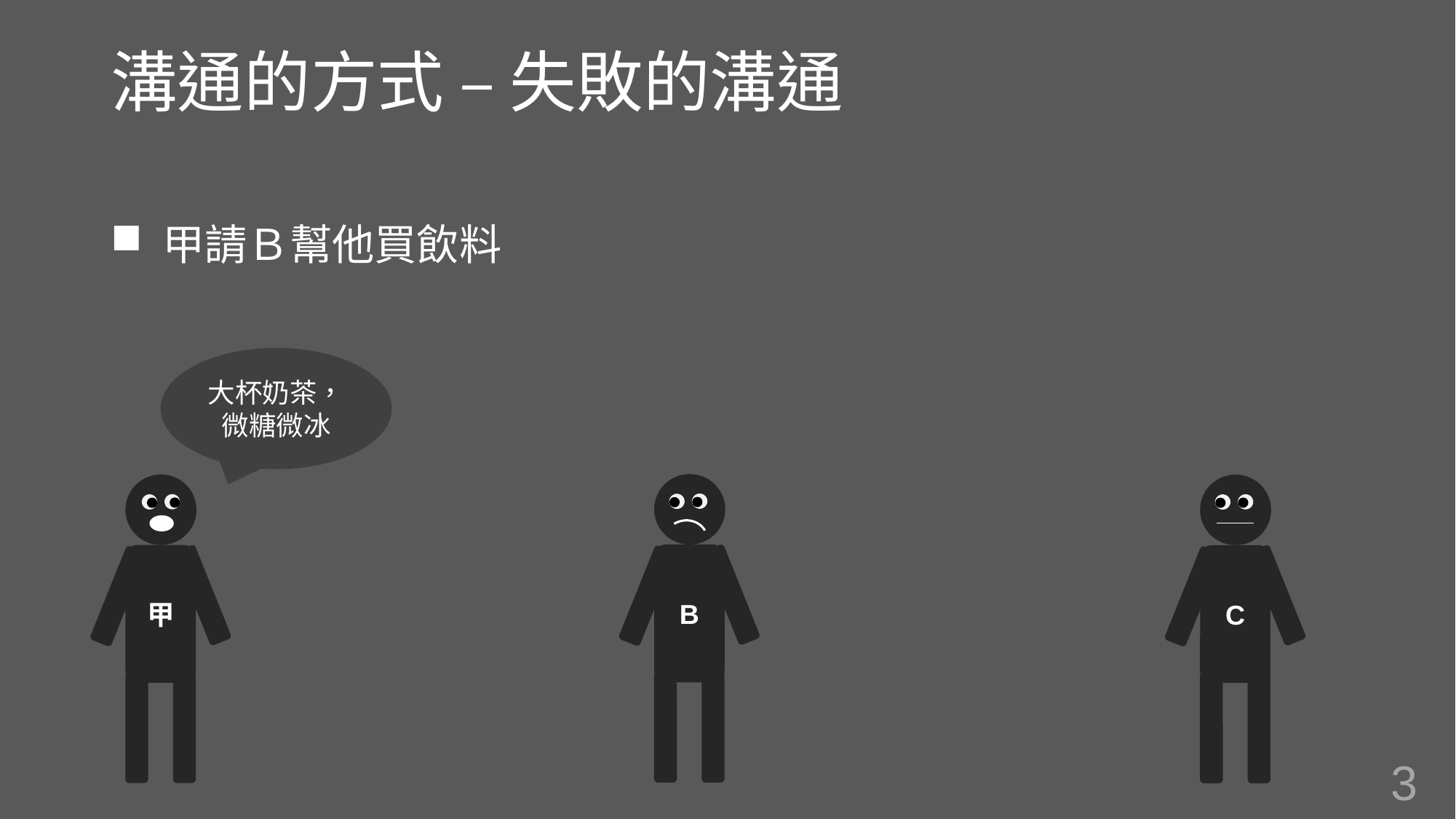

溝通的方式 – 失敗的溝通
 甲請Ｂ幫他買飲料
大杯奶茶，微糖微冰

B

甲

C

3